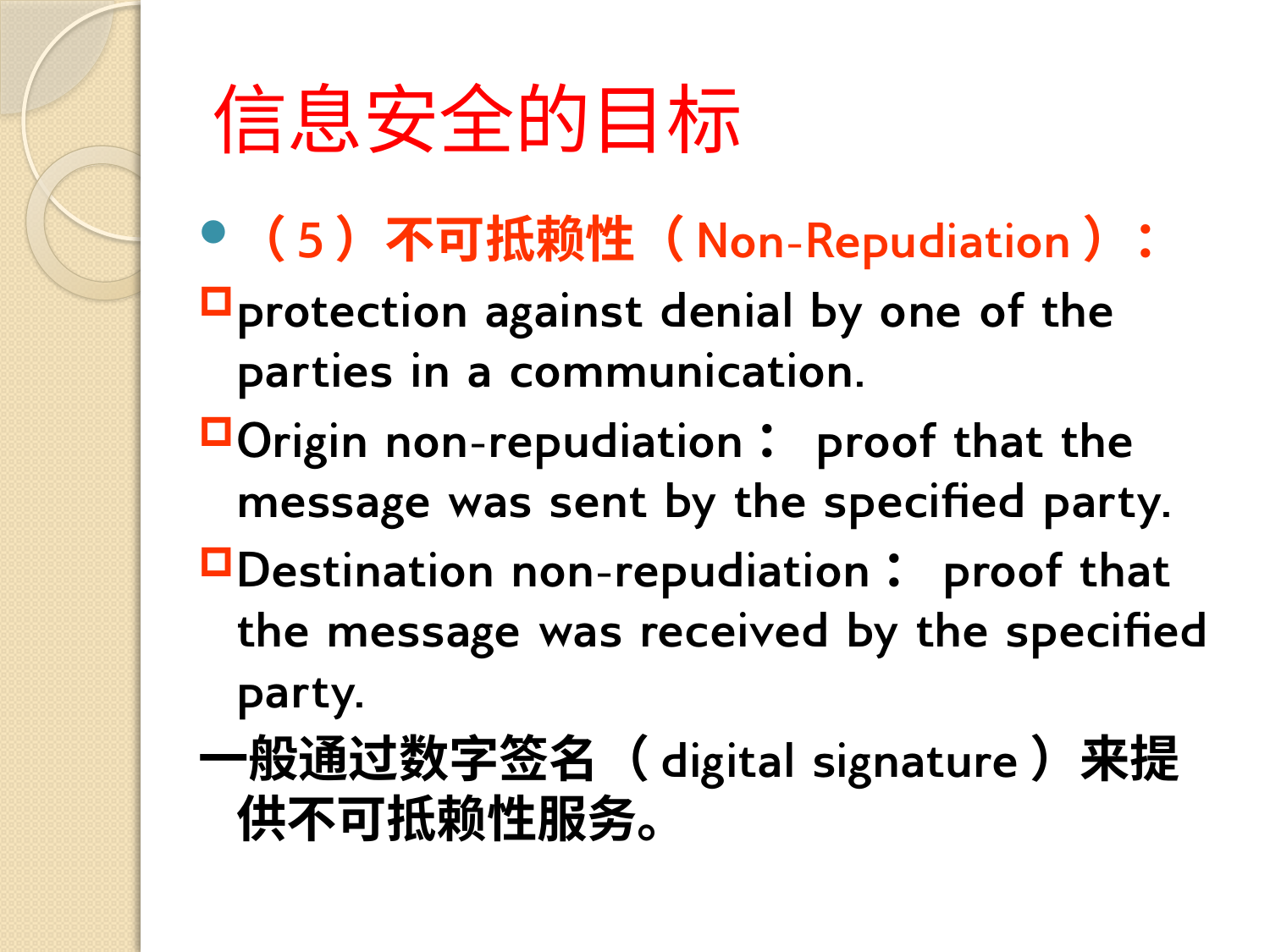

# 信息安全的目标
（5）不可抵赖性（Non-Repudiation）：
protection against denial by one of the parties in a communication.
Origin non-repudiation：proof that the message was sent by the specified party.
Destination non-repudiation：proof that the message was received by the specified party.
一般通过数字签名（digital signature）来提供不可抵赖性服务。